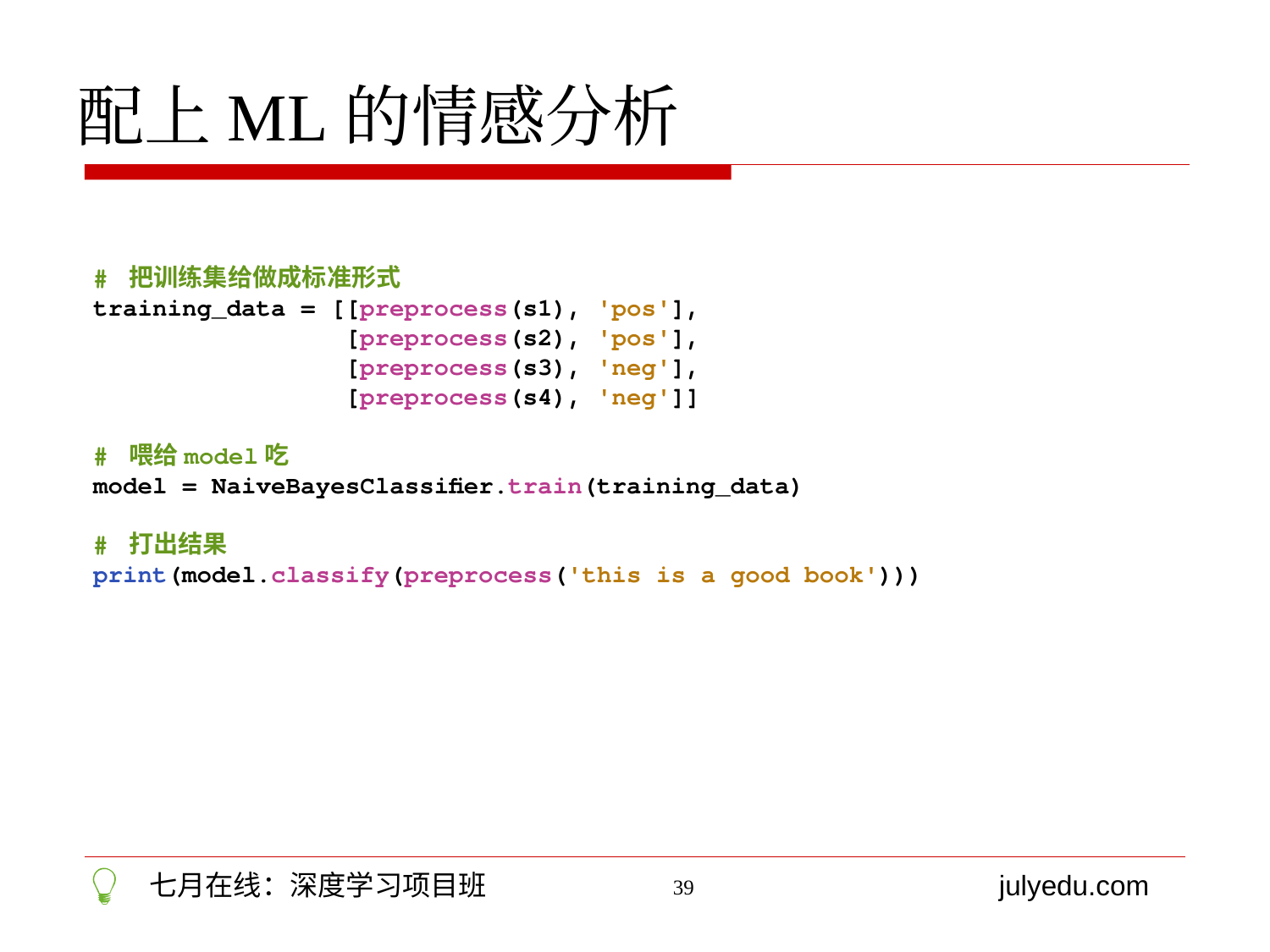

配上ML的情感分析

# 把训练集给做成标准形式
training_data = [[preprocess(s1), 'pos'],
                 [preprocess(s2), 'pos'],
                 [preprocess(s3), 'neg'],
                 [preprocess(s4), 'neg']]

# 喂给model吃
model = NaiveBayesClassifier.train(training_data)

# 打出结果
print(model.classify(preprocess('this is a good book')))
39